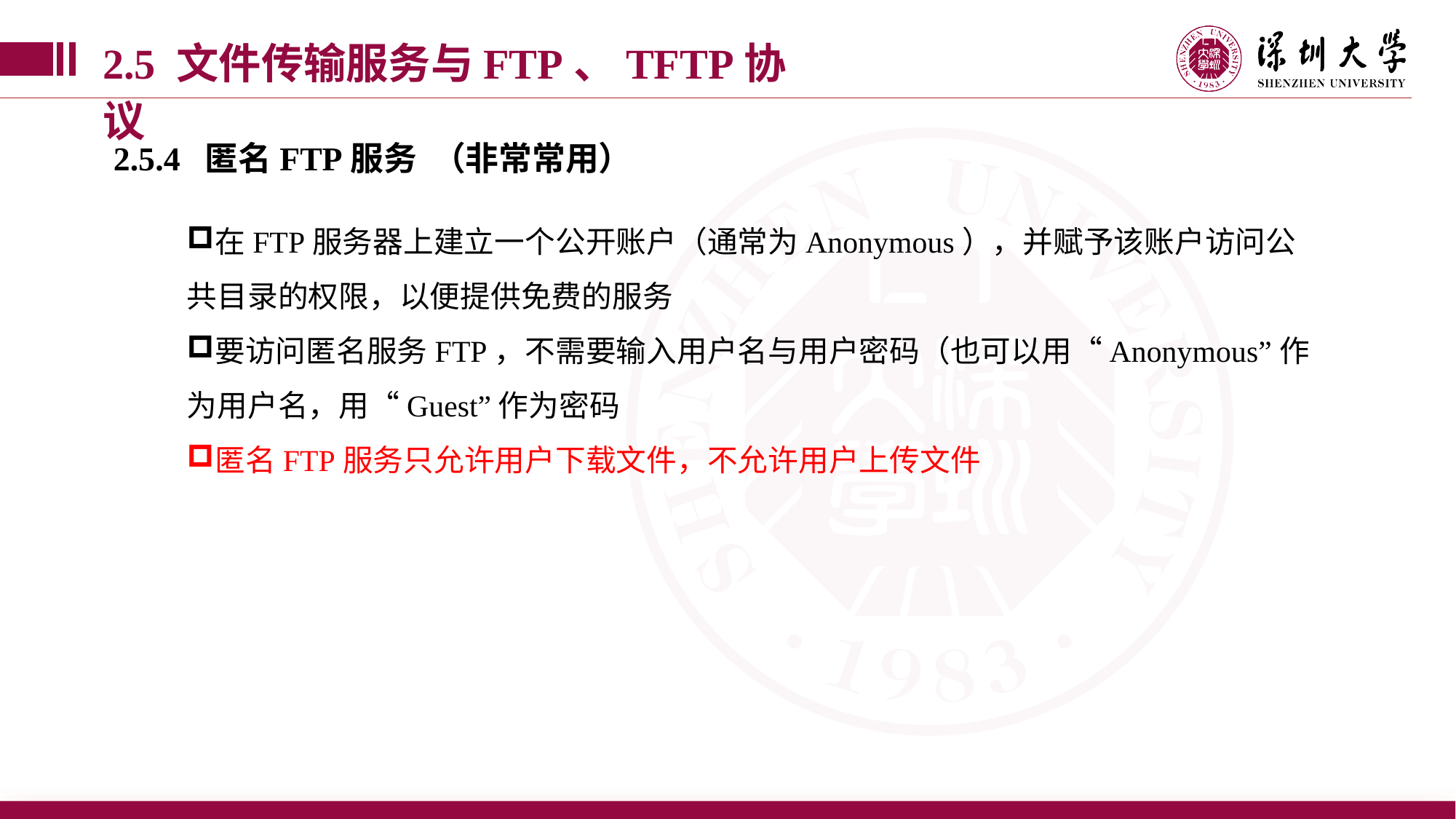

2.5 文件传输服务与FTP、TFTP协议

2.5.4  匿名FTP服务  （非常常用）
在FTP服务器上建立一个公开账户（通常为Anonymous），并赋予该账户访问公共目录的权限，以便提供免费的服务
要访问匿名服务FTP，不需要输入用户名与用户密码（也可以用“Anonymous”作为用户名，用“Guest”作为密码
匿名FTP服务只允许用户下载文件，不允许用户上传文件